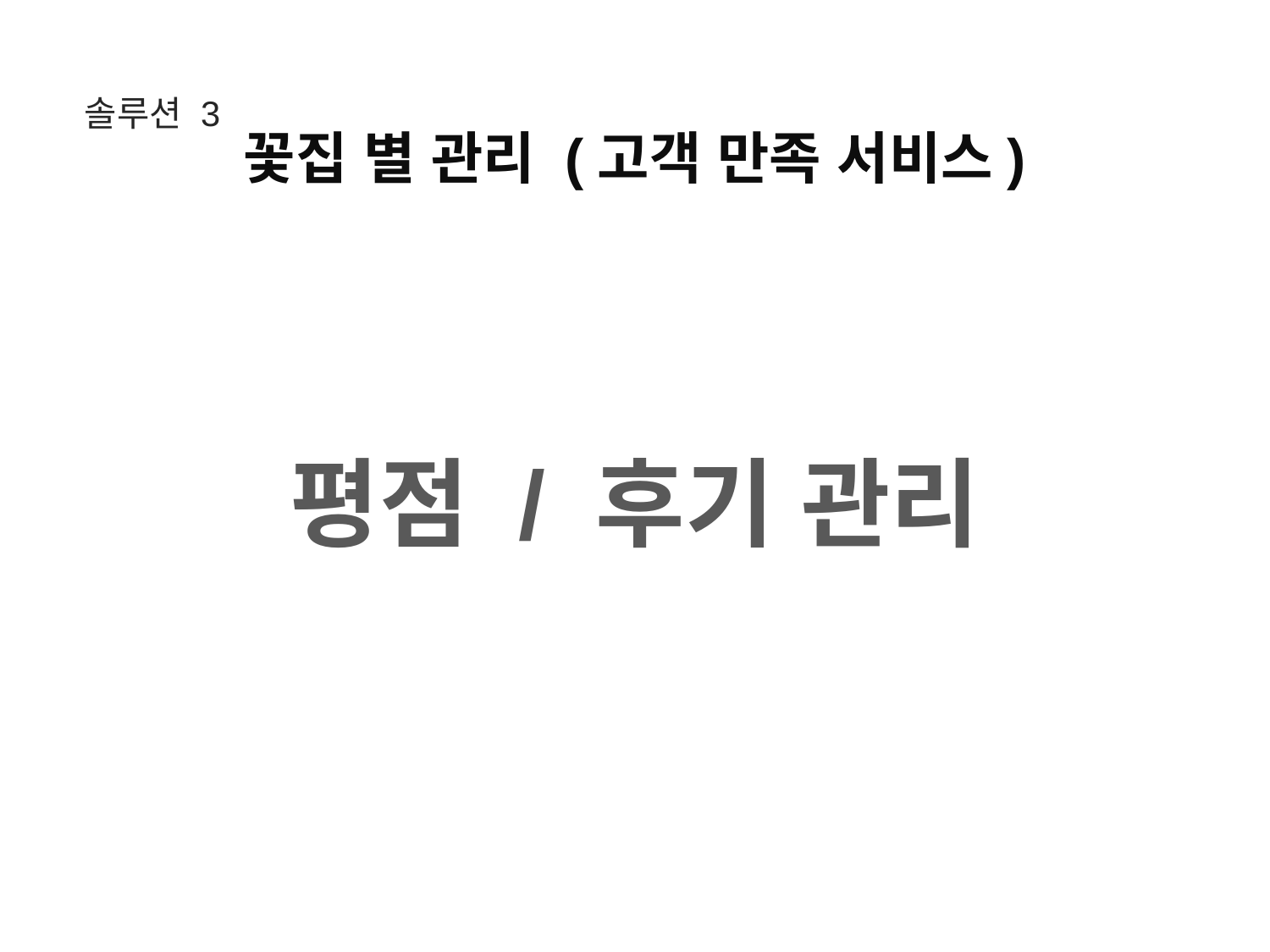

솔루션 3
꽃집 별 관리 (고객 만족 서비스)
평점 / 후기 관리